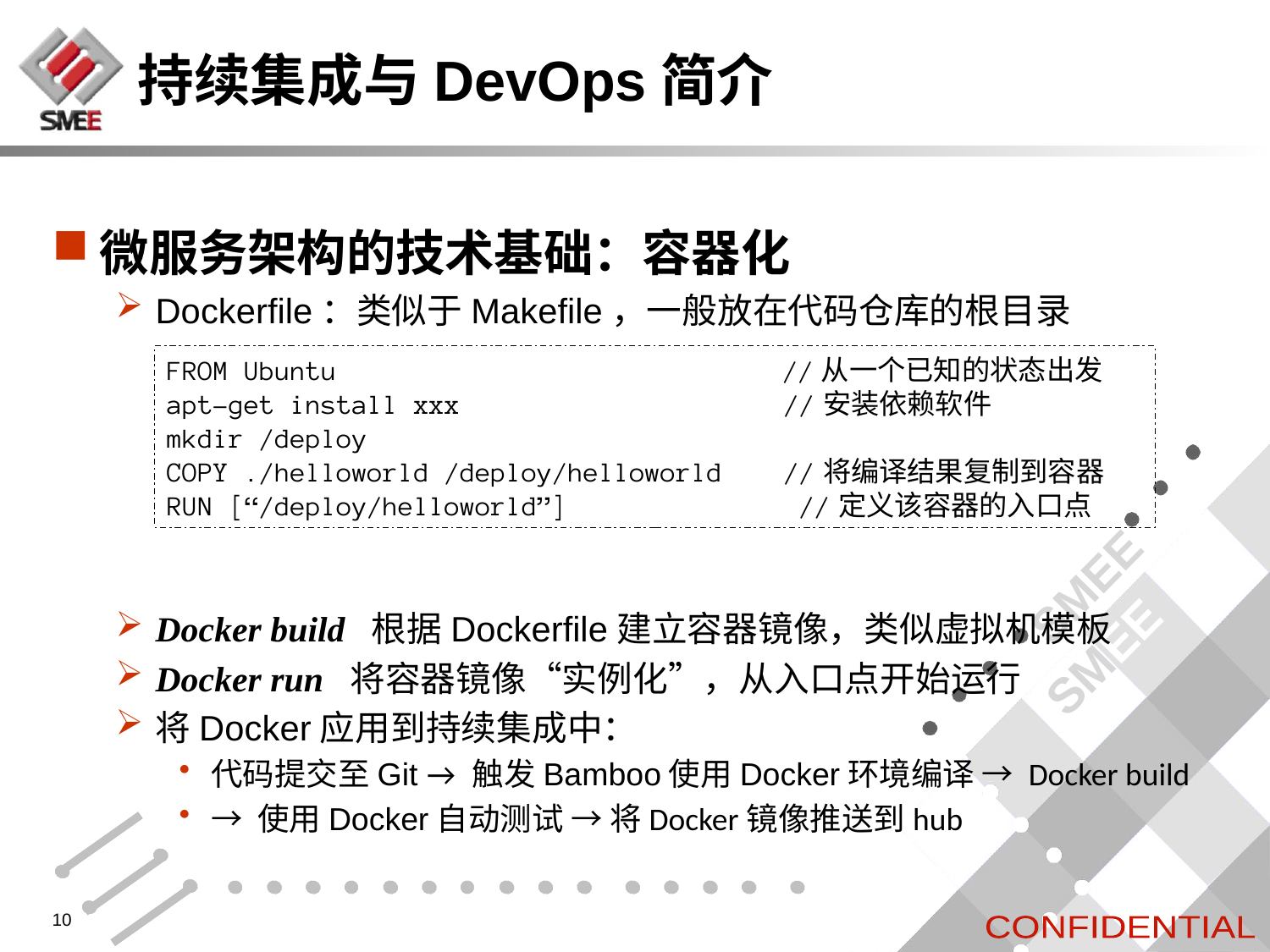

# 持续集成与DevOps简介
微服务架构的技术基础：容器化
Dockerfile：类似于Makefile，一般放在代码仓库的根目录

Docker build  根据Dockerfile建立容器镜像，类似虚拟机模板
Docker run  将容器镜像“实例化”，从入口点开始运行
将Docker应用到持续集成中：
代码提交至Git → 触发Bamboo使用Docker环境编译 → Docker build
→ 使用Docker自动测试 → 将Docker镜像推送到hub
FROM Ubuntu		 	       //从一个已知的状态出发
apt-get install xxx                     //安装依赖软件
mkdir /deploy
COPY ./helloworld /deploy/helloworld    //将编译结果复制到容器
RUN [“/deploy/helloworld”]               //定义该容器的入口点
10